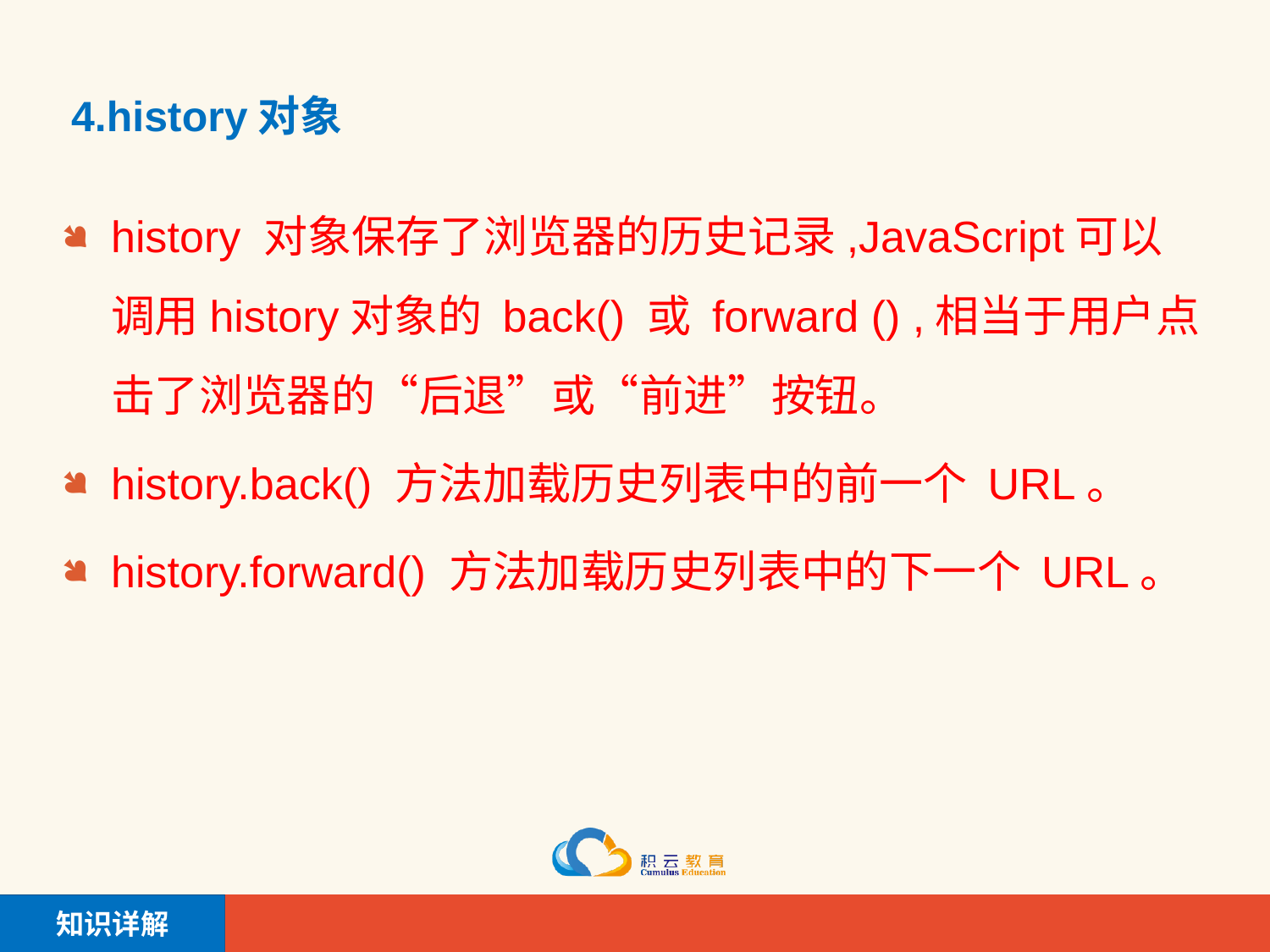

# 4.history对象
history 对象保存了浏览器的历史记录,JavaScript可以调用history对象的 back() 或 forward () ,相当于用户点击了浏览器的“后退”或“前进”按钮。
history.back() 方法加载历史列表中的前一个 URL。
history.forward() 方法加载历史列表中的下一个 URL。